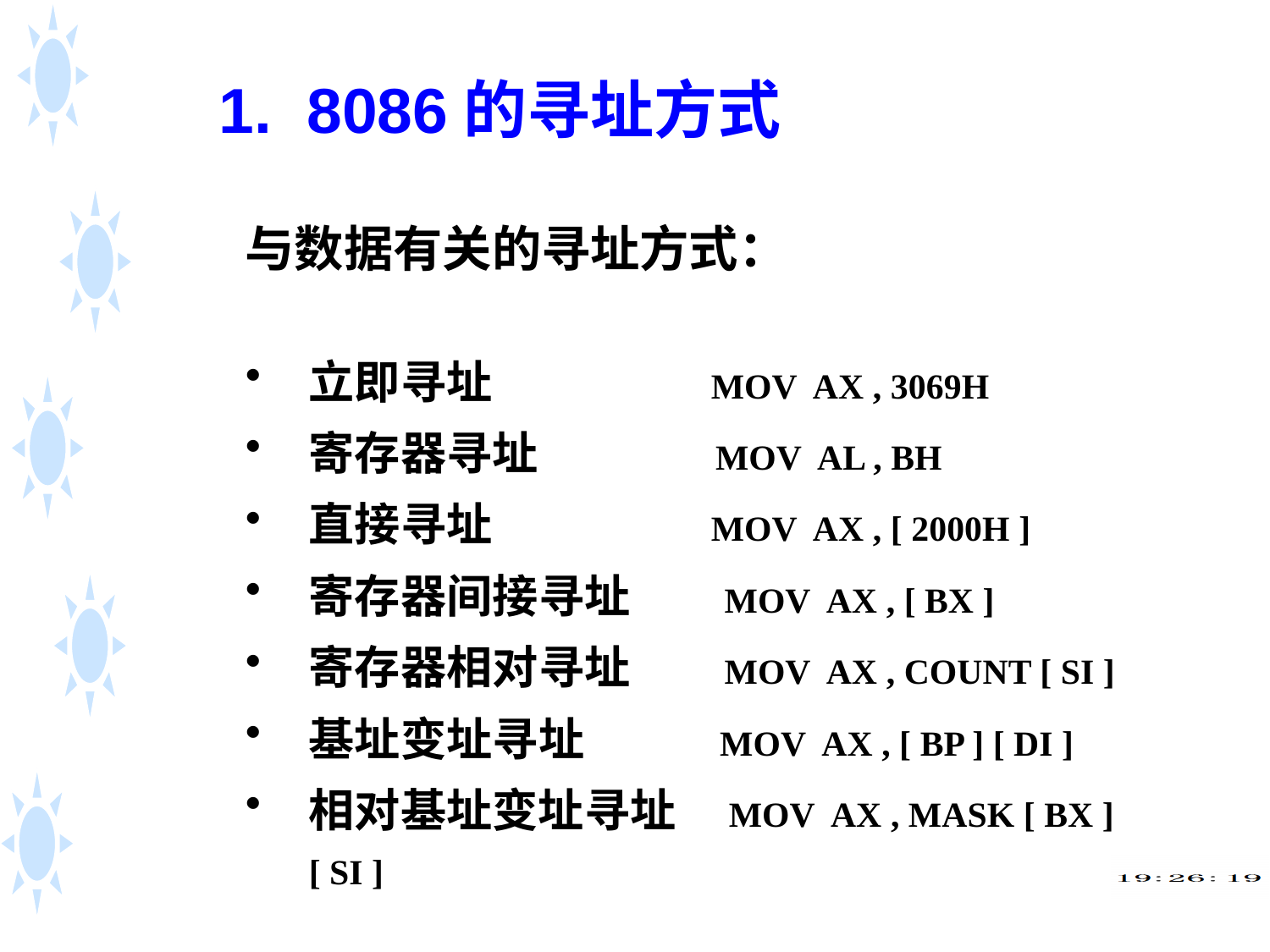

1.  8086的寻址方式
与数据有关的寻址方式：

立即寻址                    MOV  AX , 3069H
寄存器寻址                MOV  AL , BH
直接寻址                    MOV  AX , [ 2000H ]
寄存器间接寻址        MOV  AX , [ BX ]
寄存器相对寻址        MOV  AX , COUNT [ SI ]
基址变址寻址            MOV  AX , [ BP ] [ DI ]
相对基址变址寻址    MOV  AX , MASK [ BX ] [ SI ]